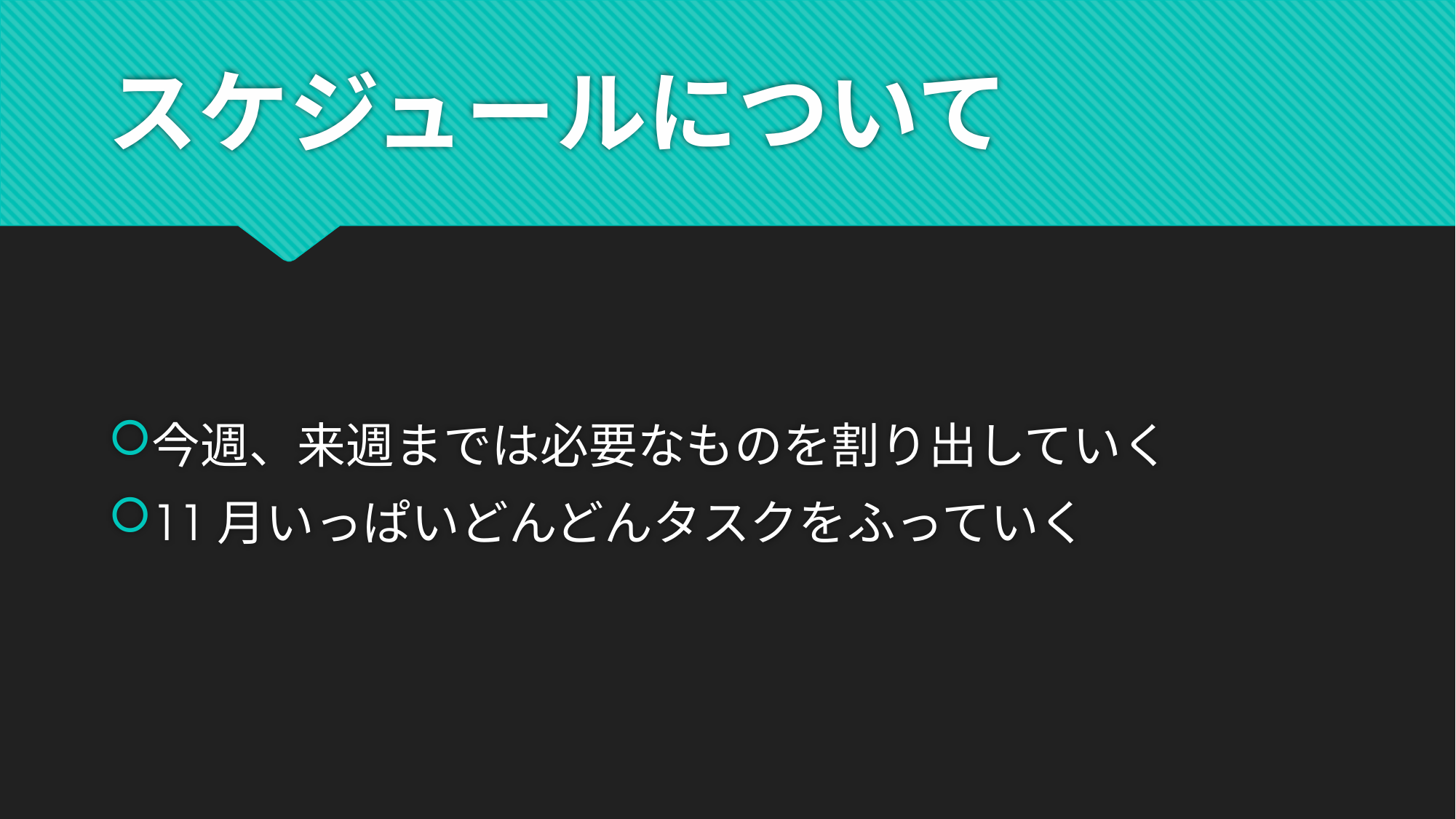

# スケジュールについて
今週、来週までは必要なものを割り出していく
11月いっぱいどんどんタスクをふっていく